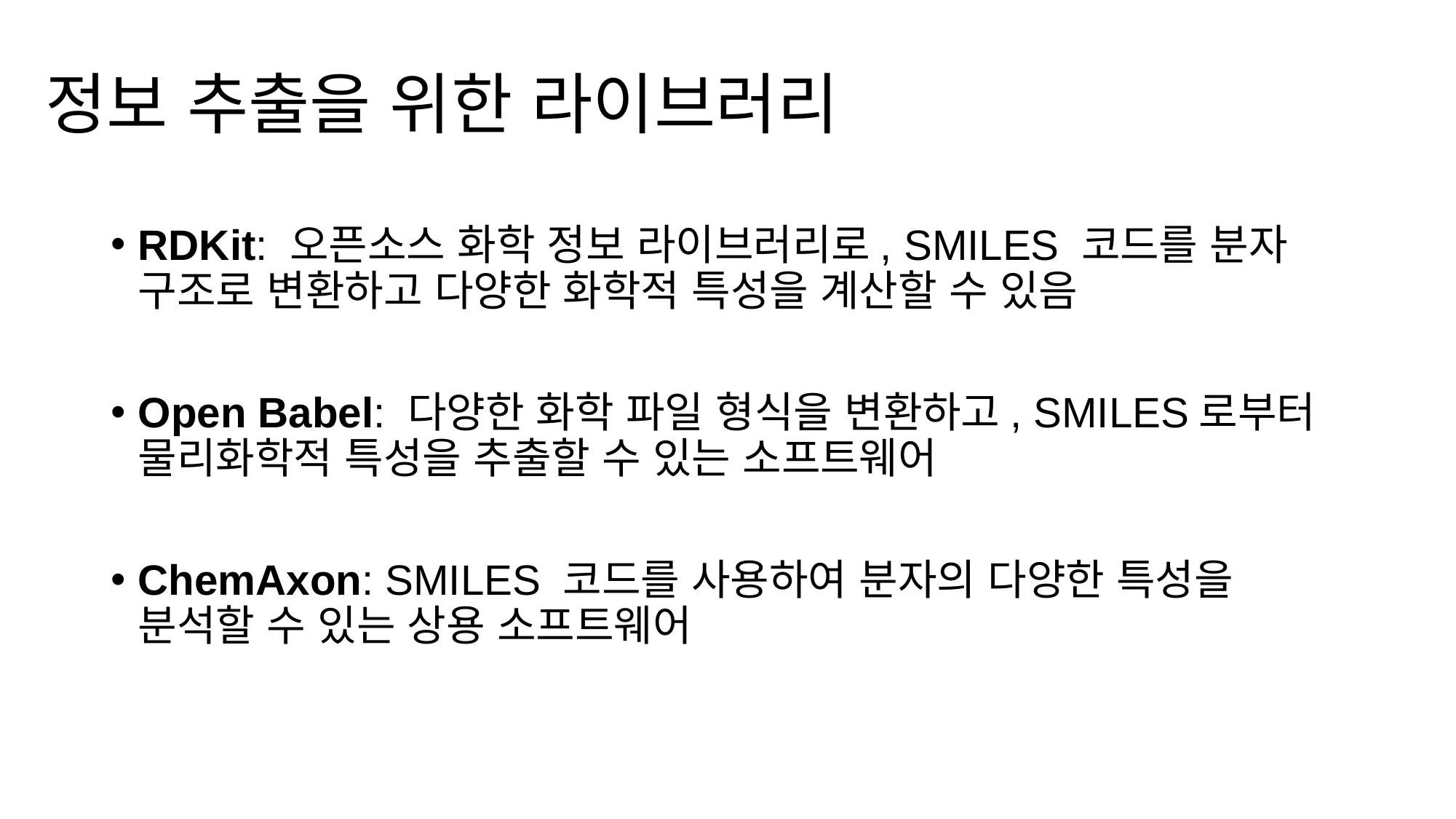

# 정보 추출을 위한 라이브러리
RDKit: 오픈소스 화학 정보 라이브러리로, SMILES 코드를 분자 구조로 변환하고 다양한 화학적 특성을 계산할 수 있음

Open Babel: 다양한 화학 파일 형식을 변환하고, SMILES로부터 물리화학적 특성을 추출할 수 있는 소프트웨어

ChemAxon: SMILES 코드를 사용하여 분자의 다양한 특성을 분석할 수 있는 상용 소프트웨어